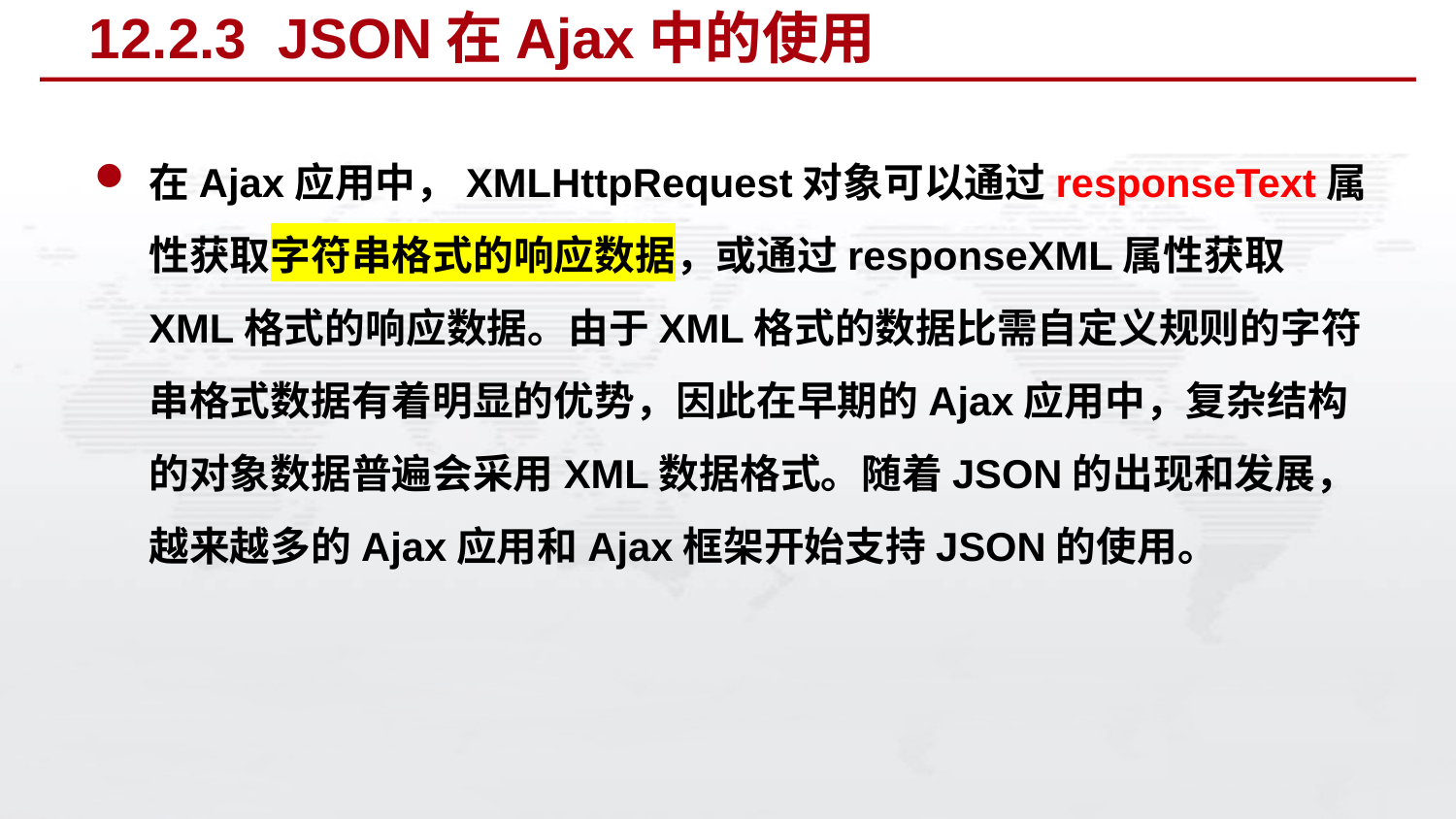

# 12.2.3  JSON在Ajax中的使用
在Ajax应用中，XMLHttpRequest对象可以通过responseText属性获取字符串格式的响应数据，或通过responseXML属性获取XML格式的响应数据。由于XML格式的数据比需自定义规则的字符串格式数据有着明显的优势，因此在早期的Ajax应用中，复杂结构的对象数据普遍会采用XML数据格式。随着JSON的出现和发展，越来越多的Ajax应用和Ajax框架开始支持JSON的使用。